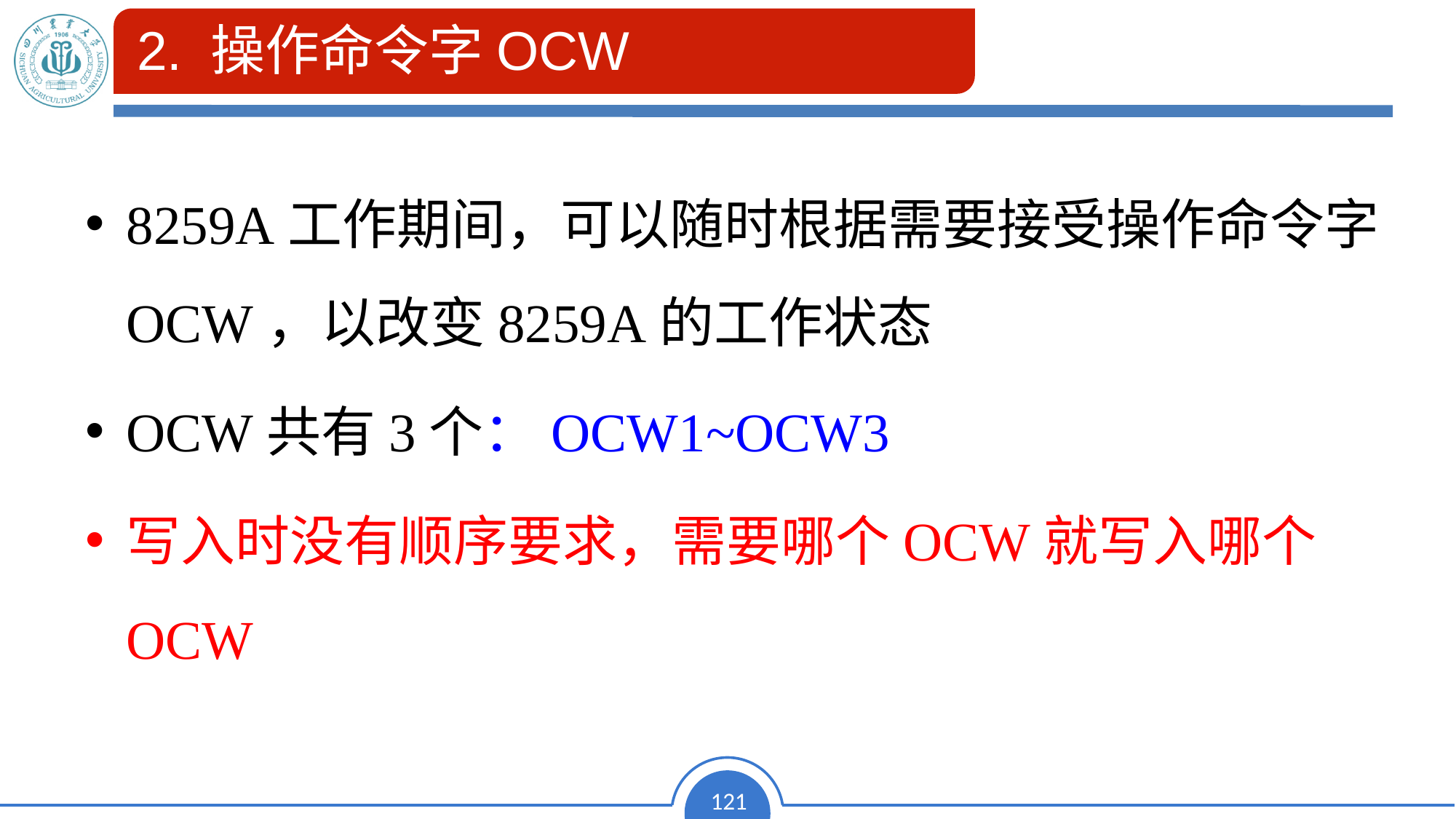

# 2. 操作命令字OCW
8259A工作期间，可以随时根据需要接受操作命令字OCW，以改变8259A的工作状态
OCW共有3个：OCW1~OCW3
写入时没有顺序要求，需要哪个OCW就写入哪个OCW